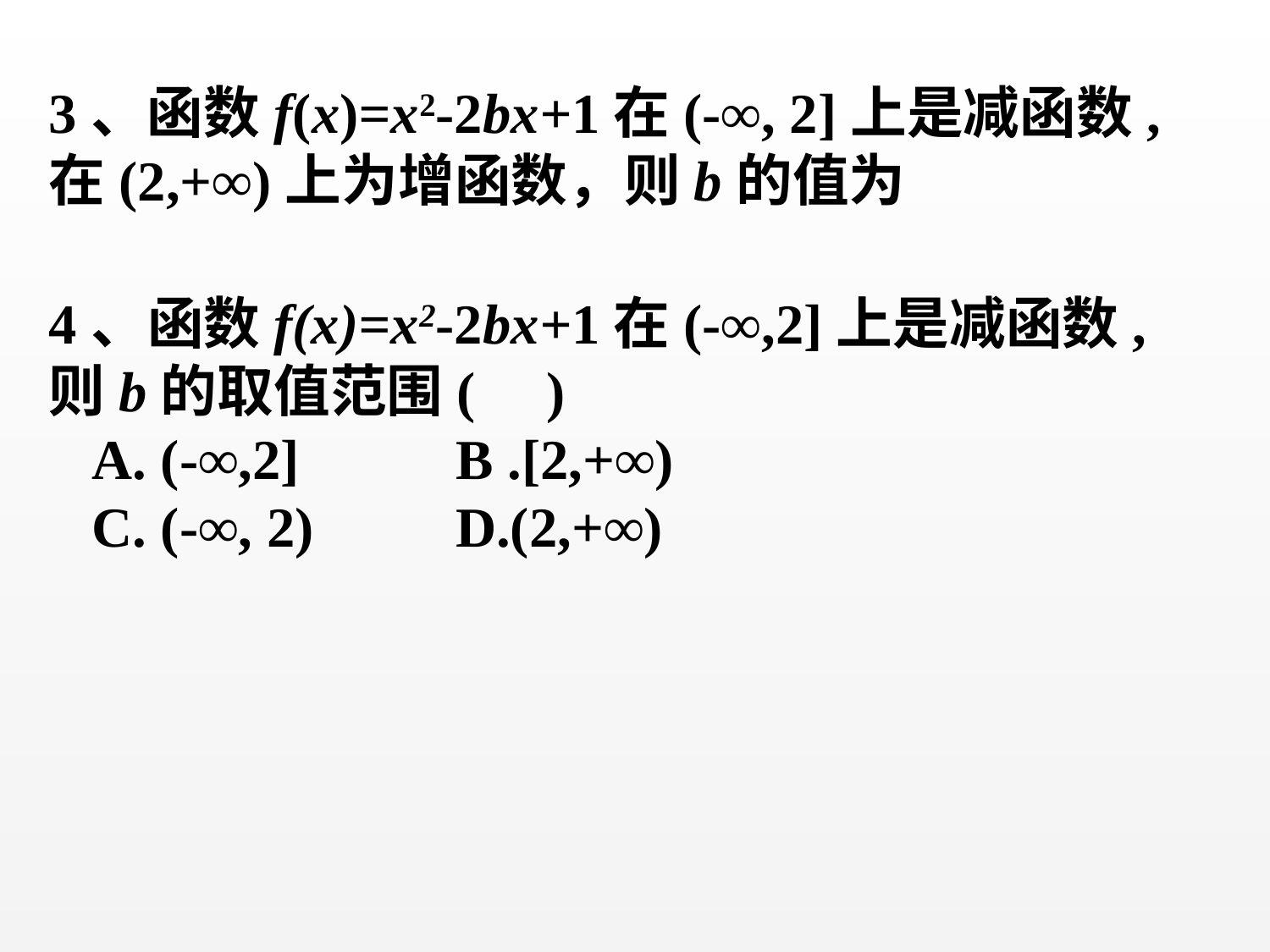

3、函数f(x)=x2-2bx+1在(-∞, 2]上是减函数, 在(2,+∞)上为增函数，则b的值为
4、函数f(x)=x2-2bx+1在(-∞,2]上是减函数, 则b的取值范围(     )
   A. (-∞,2]           B .[2,+∞)
   C. (-∞, 2)          D.(2,+∞)